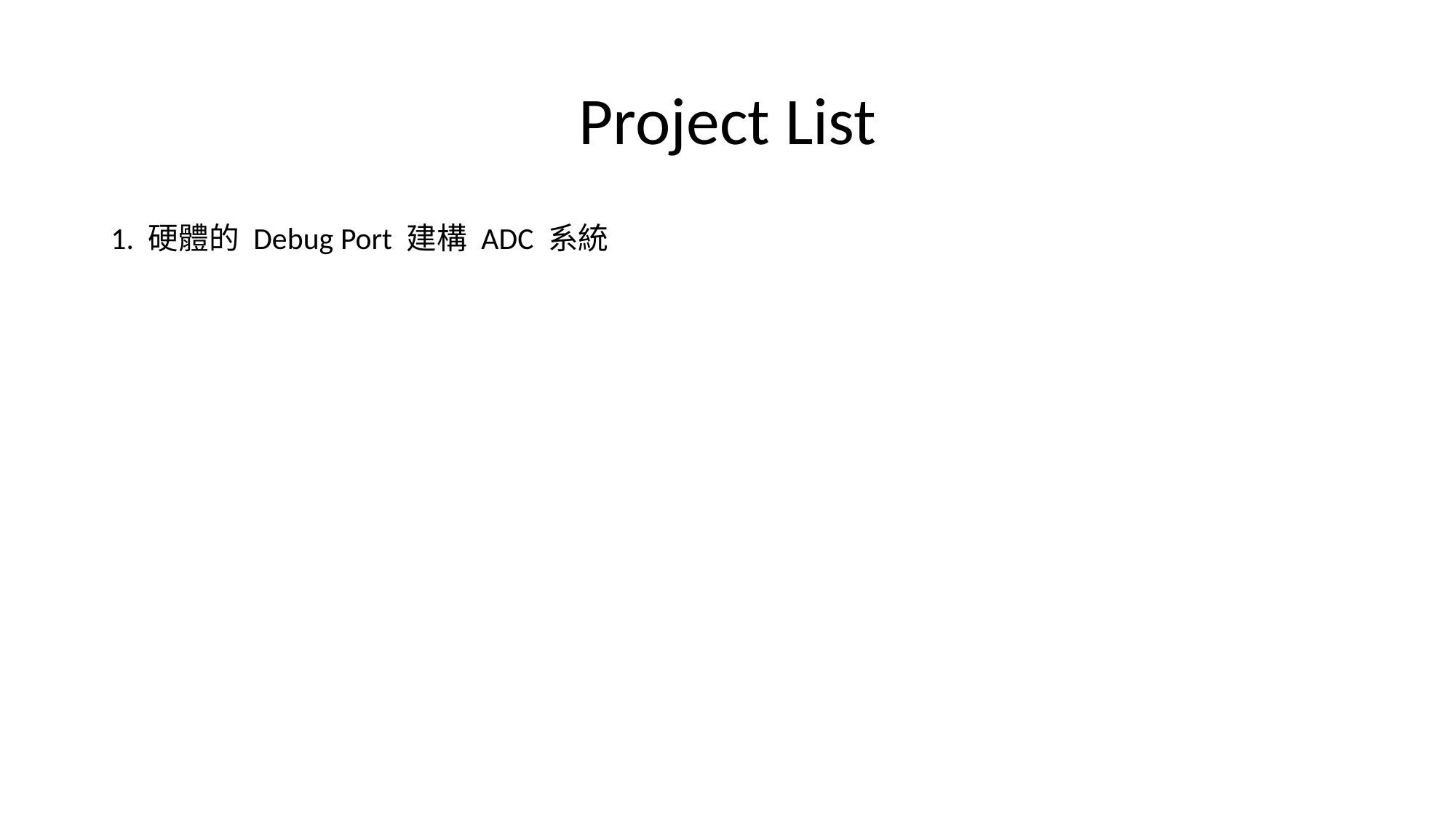

# Project List
1. 硬體的 Debug Port 建構 ADC 系統